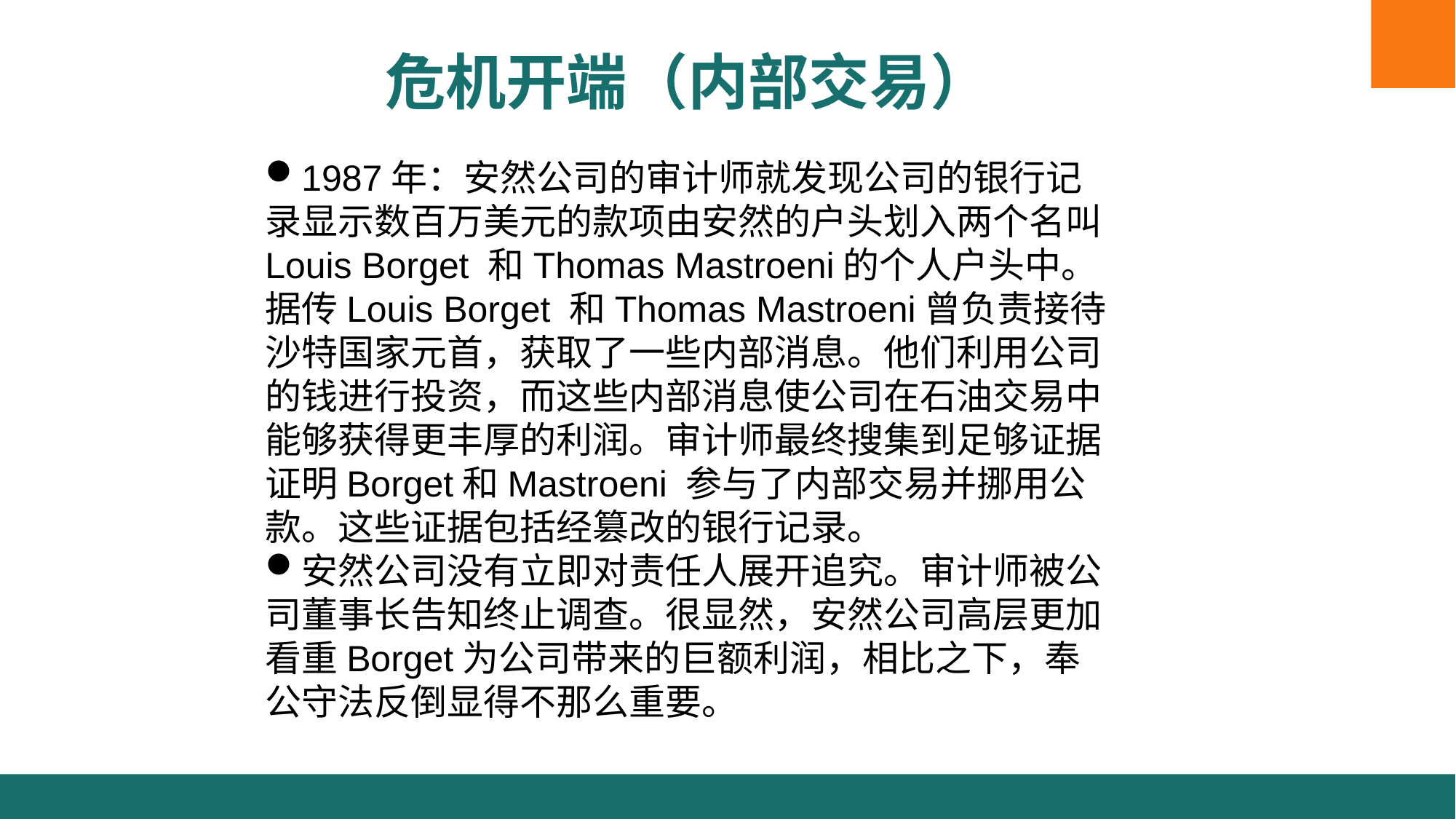

危机开端（内部交易）
1987年：安然公司的审计师就发现公司的银行记录显示数百万美元的款项由安然的户头划入两个名叫Louis Borget 和Thomas Mastroeni的个人户头中。 据传Louis Borget 和Thomas Mastroeni曾负责接待沙特国家元首，获取了一些内部消息。他们利用公司的钱进行投资，而这些内部消息使公司在石油交易中能够获得更丰厚的利润。审计师最终搜集到足够证据证明Borget和Mastroeni 参与了内部交易并挪用公款。这些证据包括经篡改的银行记录。
安然公司没有立即对责任人展开追究。审计师被公司董事长告知终止调查。很显然，安然公司高层更加看重Borget为公司带来的巨额利润，相比之下，奉公守法反倒显得不那么重要。